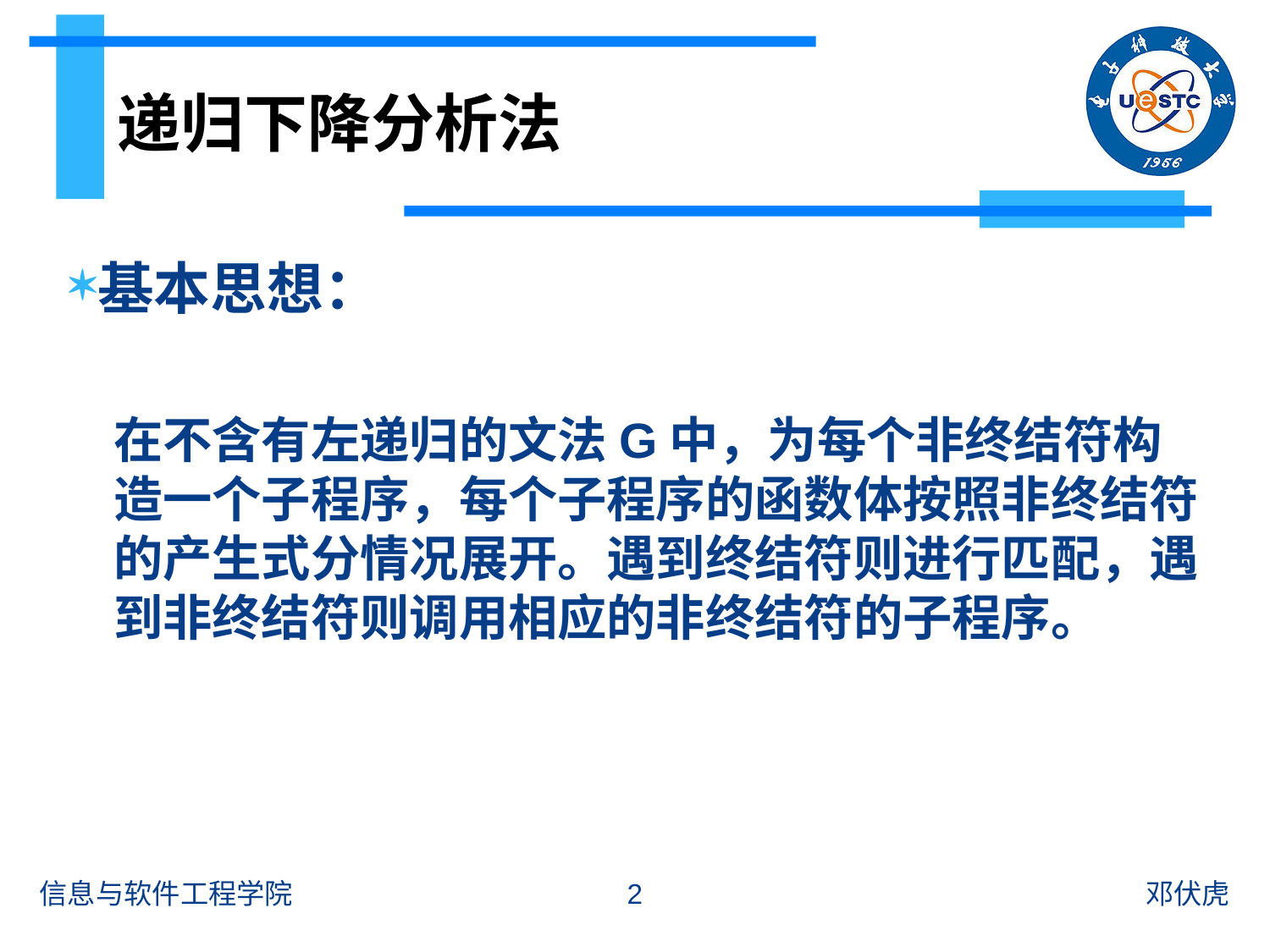

# 递归下降分析法
基本思想：

在不含有左递归的文法G中，为每个非终结符构造一个子程序，每个子程序的函数体按照非终结符的产生式分情况展开。遇到终结符则进行匹配，遇到非终结符则调用相应的非终结符的子程序。
2
信息与软件工程学院
邓伏虎